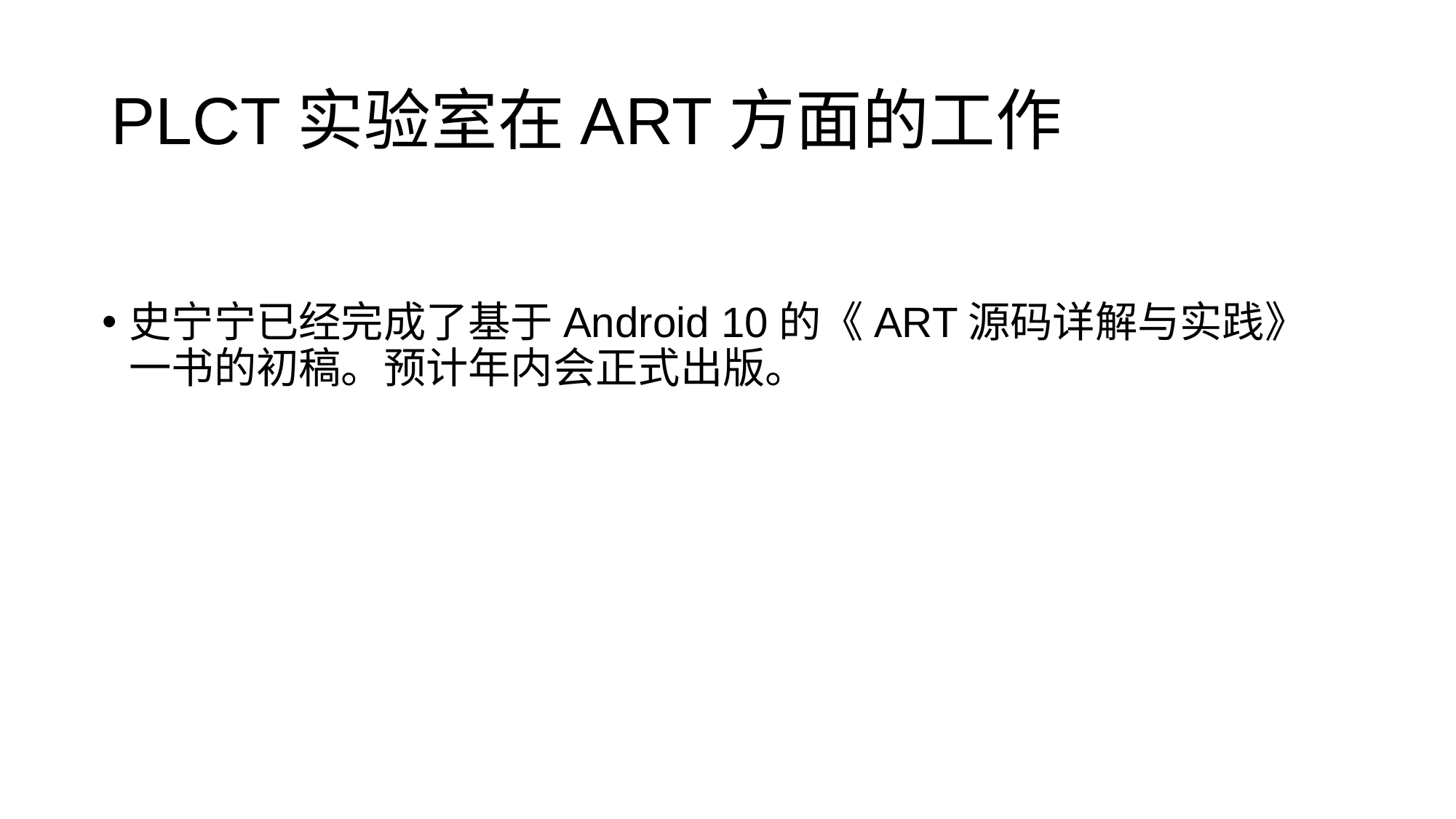

# PLCT实验室在ART方面的工作
史宁宁已经完成了基于Android 10的《ART源码详解与实践》一书的初稿。预计年内会正式出版。